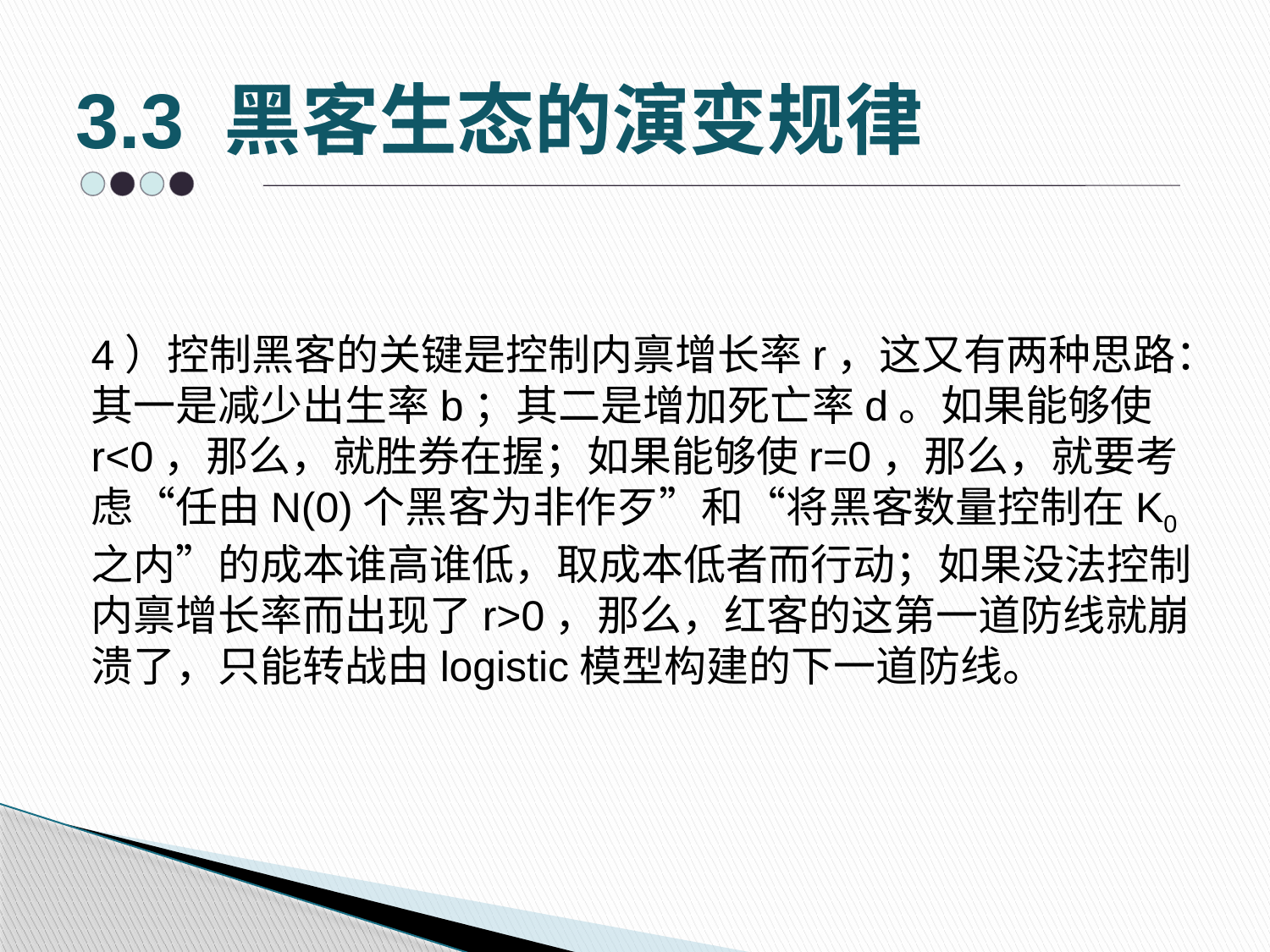

# 3.3 黑客生态的演变规律

4）控制黑客的关键是控制内禀增长率r，这又有两种思路：其一是减少出生率b；其二是增加死亡率d。如果能够使r<0，那么，就胜券在握；如果能够使r=0，那么，就要考虑“任由N(0)个黑客为非作歹”和“将黑客数量控制在K0之内”的成本谁高谁低，取成本低者而行动；如果没法控制内禀增长率而出现了r>0，那么，红客的这第一道防线就崩溃了，只能转战由logistic模型构建的下一道防线。